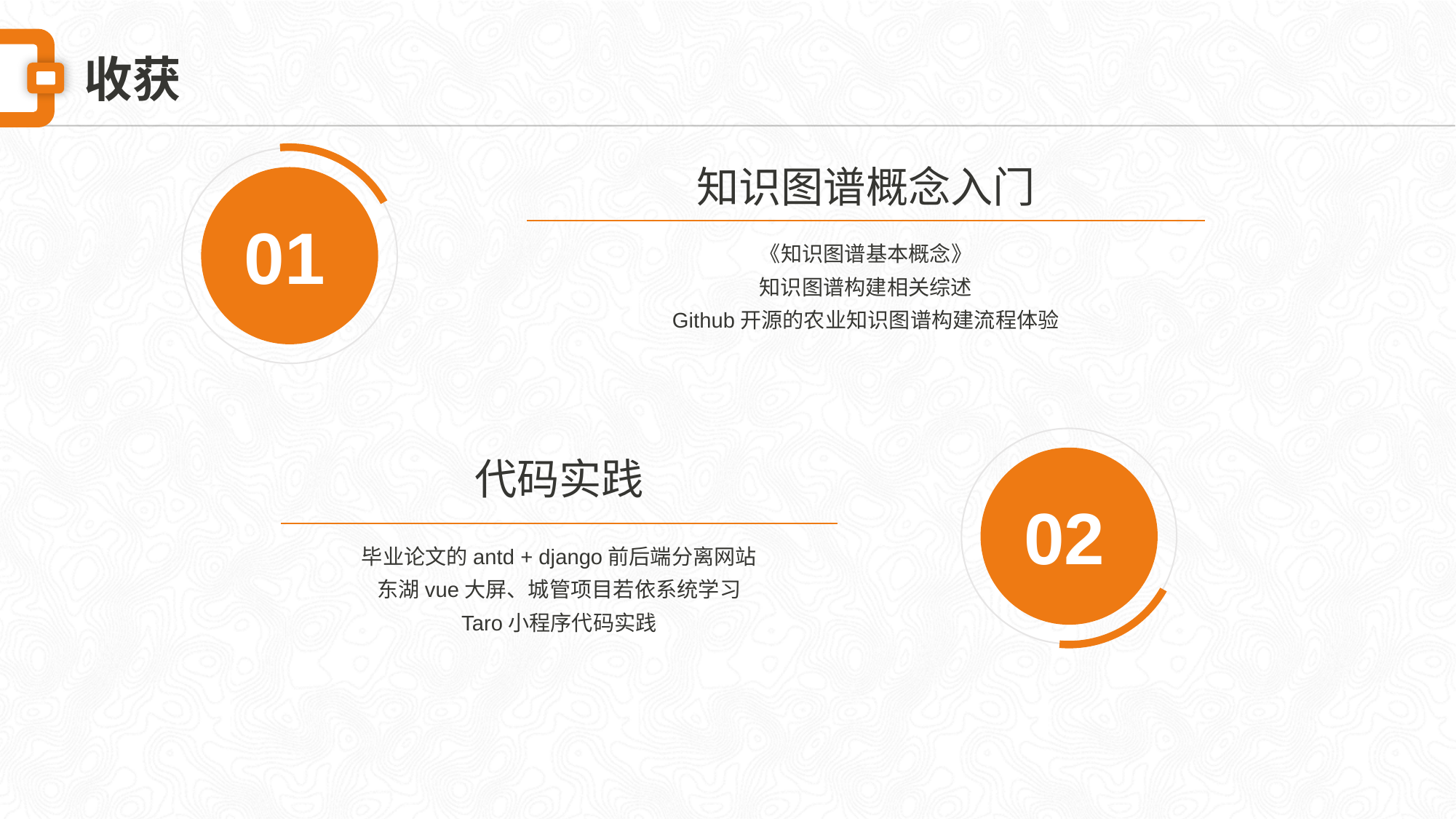

收获

知识图谱概念入门
《知识图谱基本概念》
知识图谱构建相关综述
Github开源的农业知识图谱构建流程体验

01

代码实践
毕业论文的antd + django前后端分离网站
东湖vue大屏、城管项目若依系统学习
Taro小程序代码实践

02